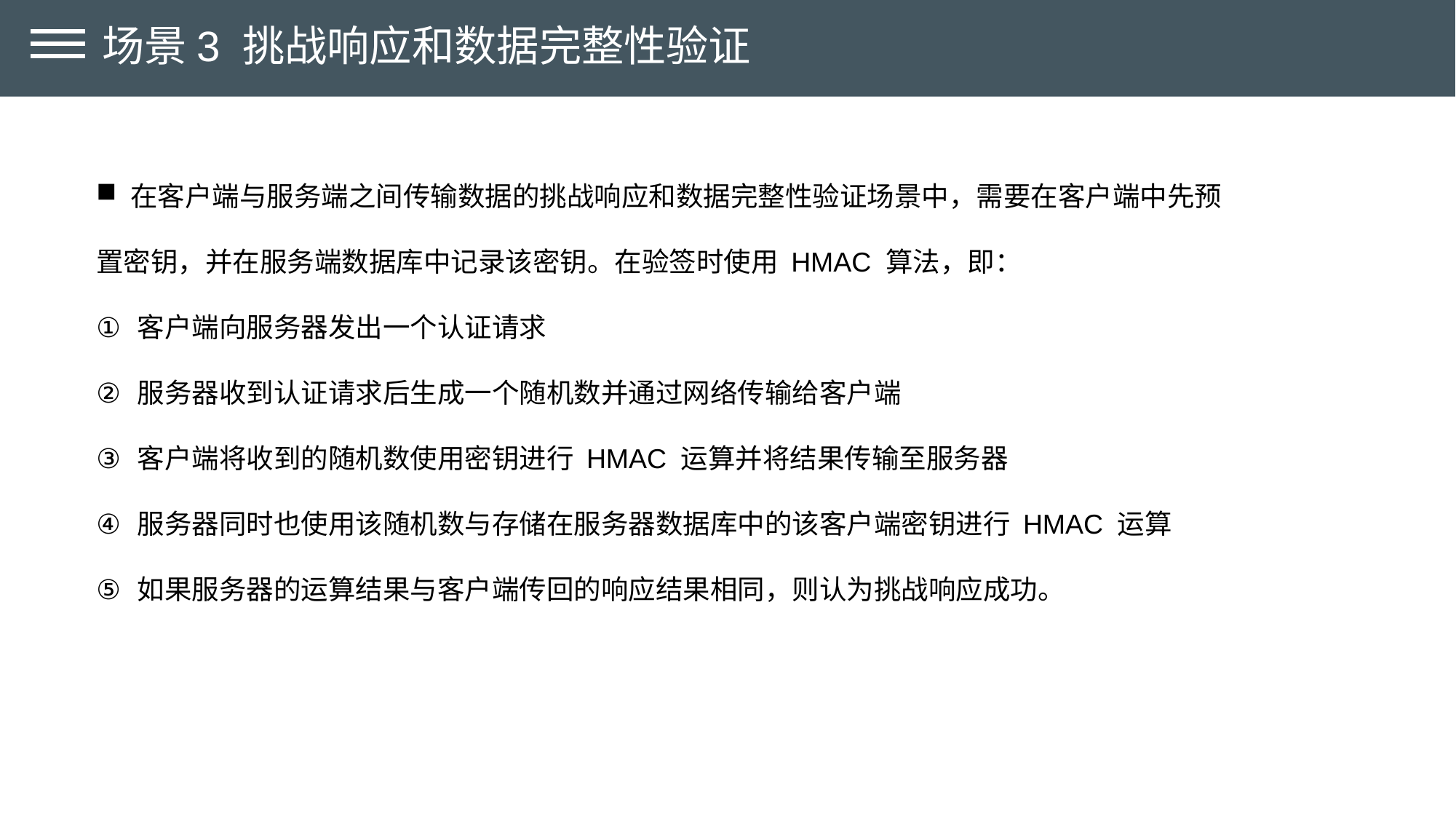

场景3 挑战响应和数据完整性验证
在客户端与服务端之间传输数据的挑战响应和数据完整性验证场景中，需要在客户端中先预
置密钥，并在服务端数据库中记录该密钥。在验签时使用 HMAC 算法，即：
客户端向服务器发出一个认证请求
服务器收到认证请求后生成一个随机数并通过网络传输给客户端
客户端将收到的随机数使用密钥进行 HMAC 运算并将结果传输至服务器
服务器同时也使用该随机数与存储在服务器数据库中的该客户端密钥进行 HMAC 运算
如果服务器的运算结果与客户端传回的响应结果相同，则认为挑战响应成功。